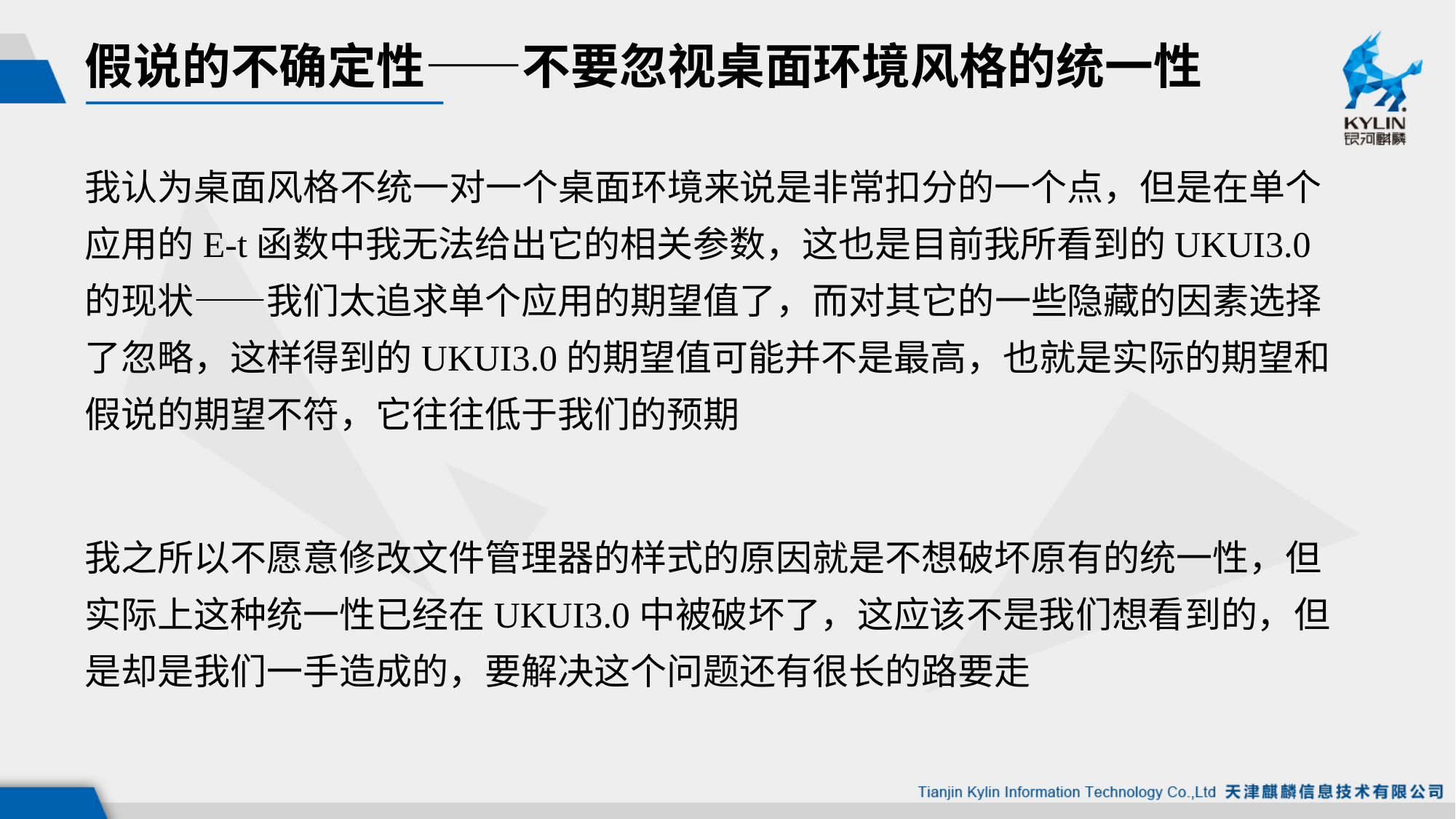

# 假说的不确定性——不要忽视桌面环境风格的统一性
我认为桌面风格不统一对一个桌面环境来说是非常扣分的一个点，但是在单个应用的E-t函数中我无法给出它的相关参数，这也是目前我所看到的UKUI3.0的现状——我们太追求单个应用的期望值了，而对其它的一些隐藏的因素选择了忽略，这样得到的UKUI3.0的期望值可能并不是最高，也就是实际的期望和假说的期望不符，它往往低于我们的预期

我之所以不愿意修改文件管理器的样式的原因就是不想破坏原有的统一性，但实际上这种统一性已经在UKUI3.0中被破坏了，这应该不是我们想看到的，但是却是我们一手造成的，要解决这个问题还有很长的路要走